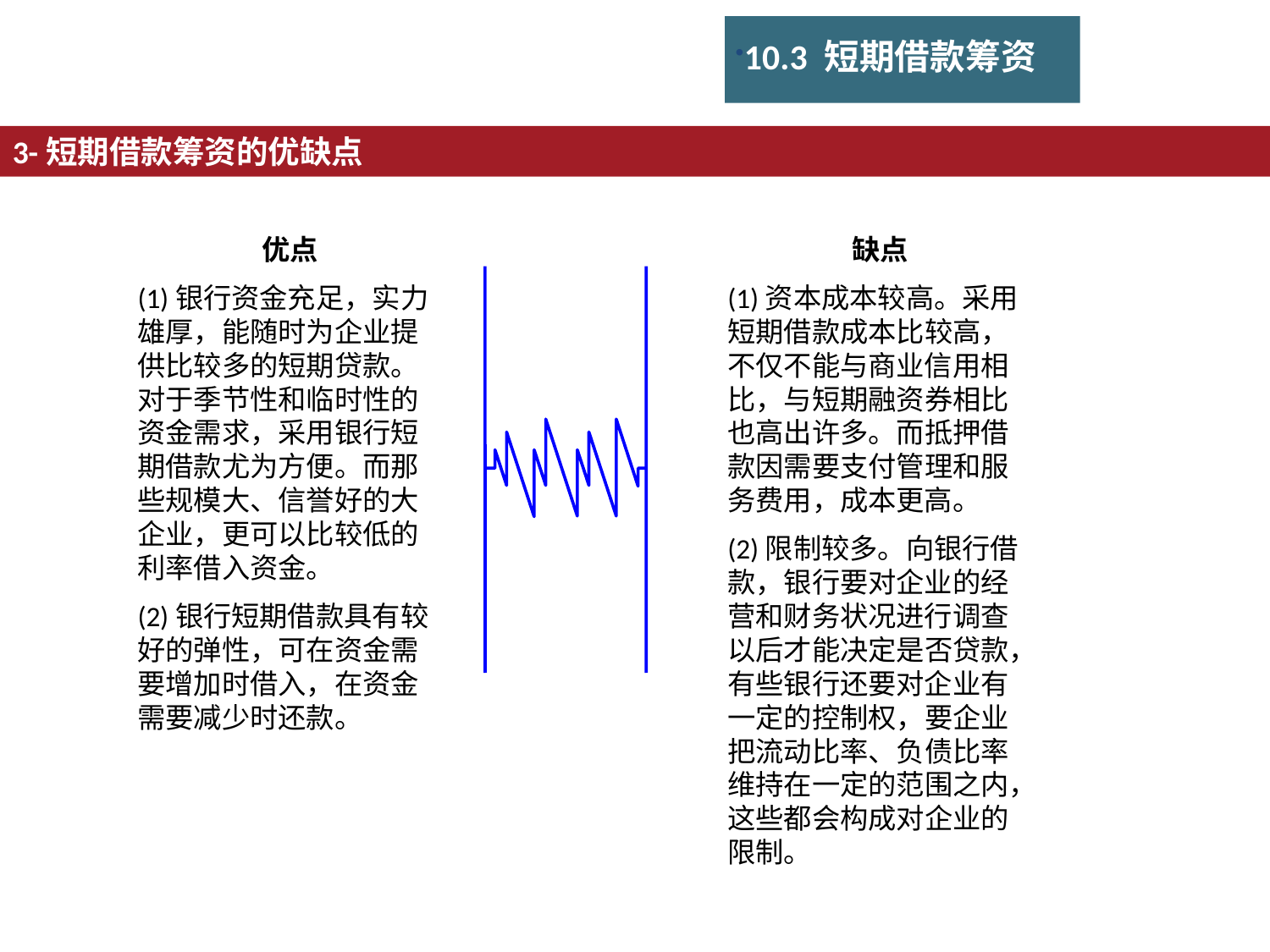

10.3 短期借款筹资
3-短期借款筹资的优缺点
优点
(1)银行资金充足，实力雄厚，能随时为企业提供比较多的短期贷款。对于季节性和临时性的资金需求，采用银行短期借款尤为方便。而那些规模大、信誉好的大企业，更可以比较低的利率借入资金。
(2)银行短期借款具有较好的弹性，可在资金需要增加时借入，在资金需要减少时还款。
缺点
(1)资本成本较高。采用短期借款成本比较高，不仅不能与商业信用相比，与短期融资券相比也高出许多。而抵押借款因需要支付管理和服务费用，成本更高。
(2)限制较多。向银行借款，银行要对企业的经营和财务状况进行调查以后才能决定是否贷款，有些银行还要对企业有一定的控制权，要企业把流动比率、负债比率维持在一定的范围之内，这些都会构成对企业的限制。